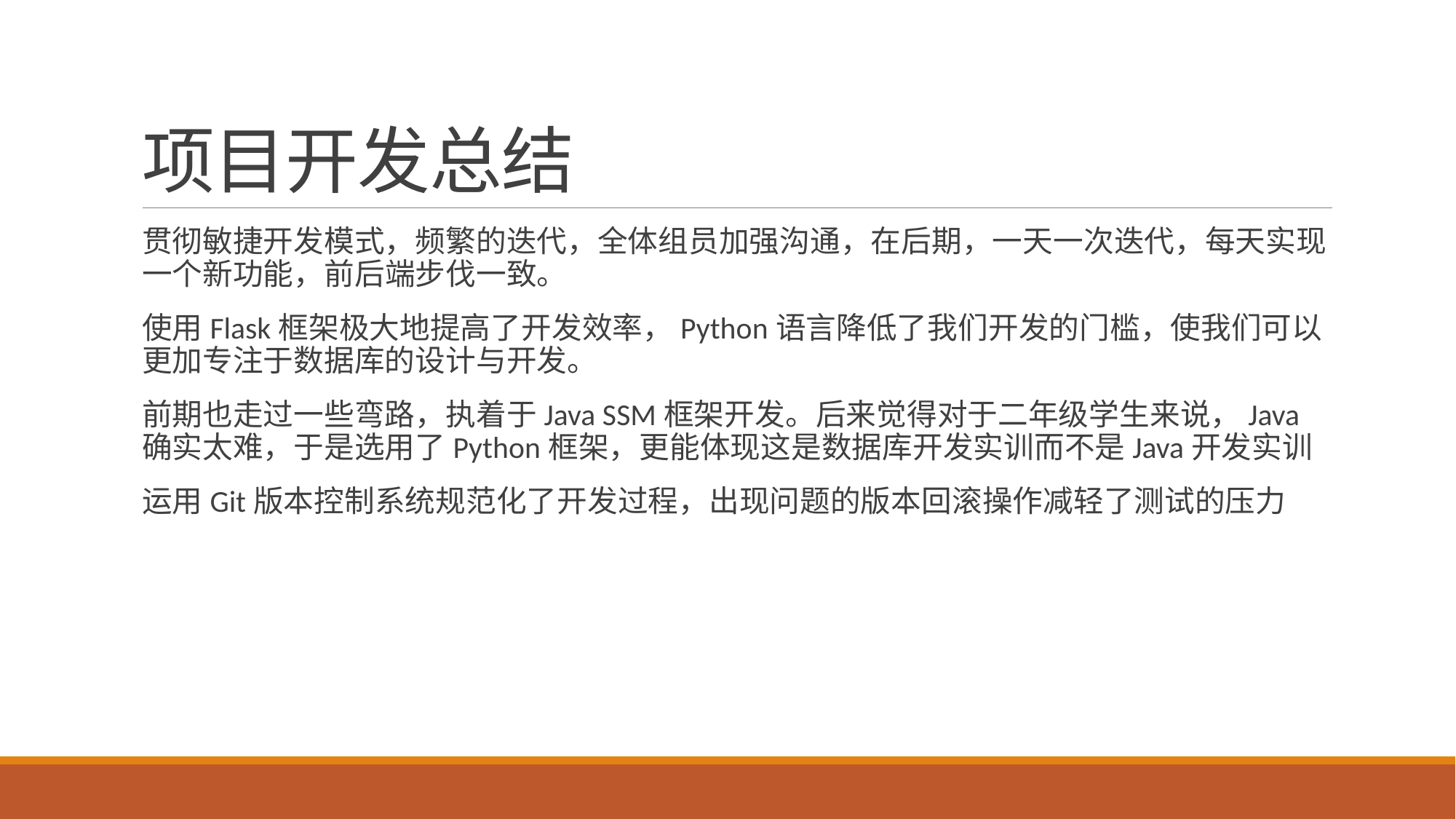

# 项目开发总结
贯彻敏捷开发模式，频繁的迭代，全体组员加强沟通，在后期，一天一次迭代，每天实现一个新功能，前后端步伐一致。
使用Flask框架极大地提高了开发效率，Python语言降低了我们开发的门槛，使我们可以更加专注于数据库的设计与开发。
前期也走过一些弯路，执着于Java SSM框架开发。后来觉得对于二年级学生来说，Java确实太难，于是选用了Python框架，更能体现这是数据库开发实训而不是Java开发实训
运用Git版本控制系统规范化了开发过程，出现问题的版本回滚操作减轻了测试的压力